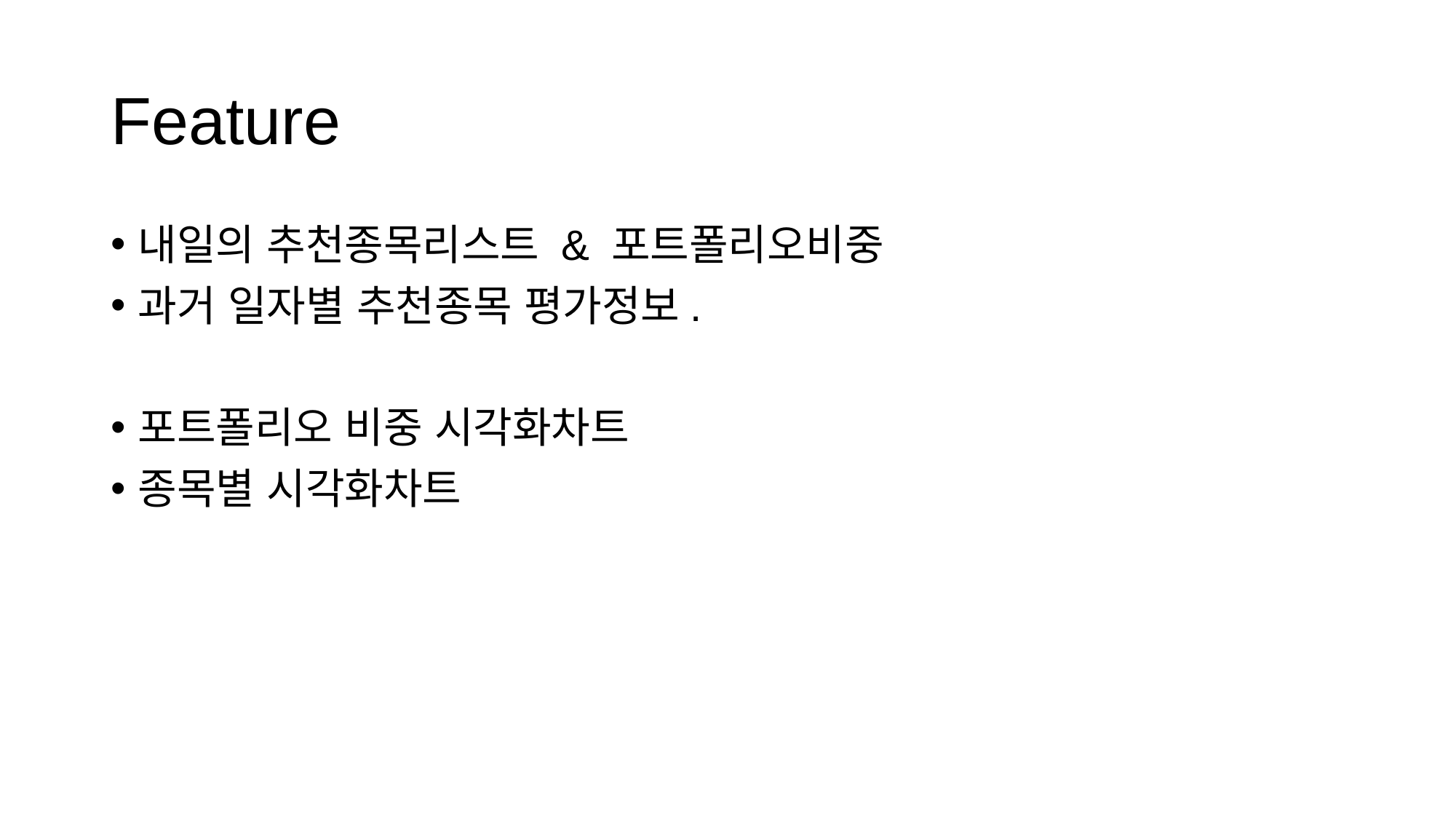

# Feature
내일의 추천종목리스트 & 포트폴리오비중
과거 일자별 추천종목 평가정보.

포트폴리오 비중 시각화차트
종목별 시각화차트